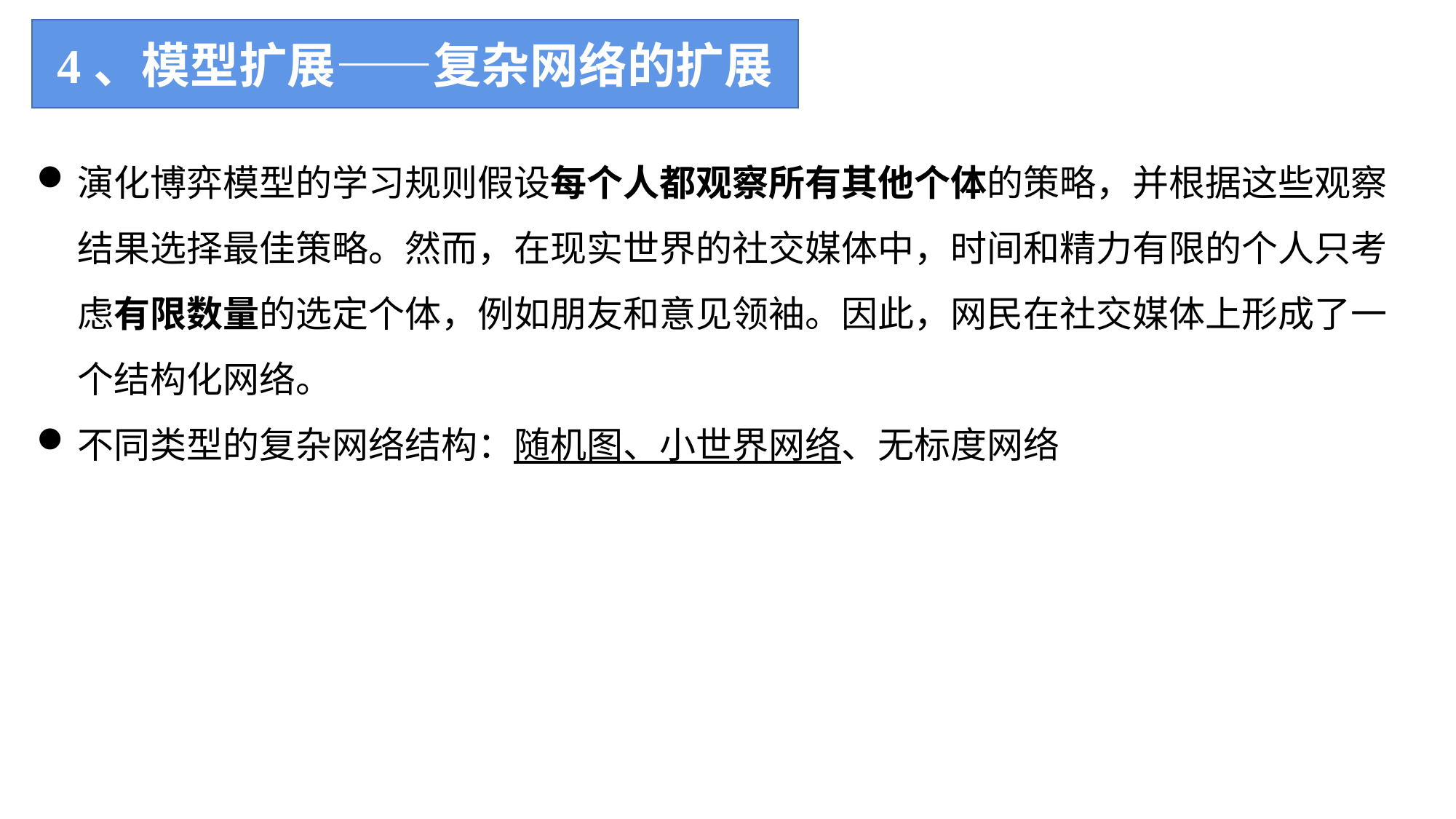

4、模型扩展——复杂网络的扩展
演化博弈模型的学习规则假设每个人都观察所有其他个体的策略，并根据这些观察结果选择最佳策略。然而，在现实世界的社交媒体中，时间和精力有限的个人只考虑有限数量的选定个体，例如朋友和意见领袖。因此，网民在社交媒体上形成了一个结构化网络。
不同类型的复杂网络结构：随机图、小世界网络、无标度网络
17